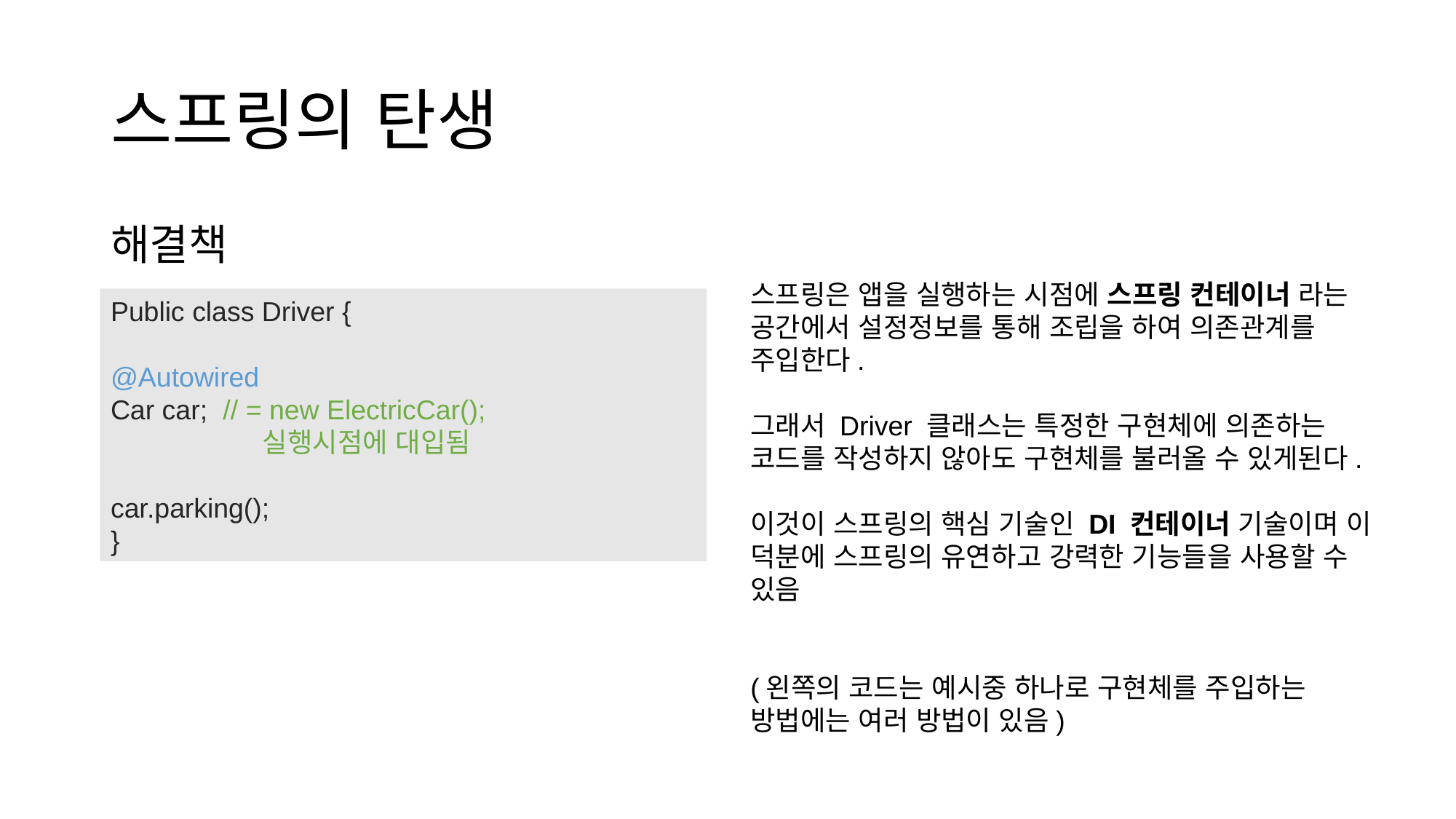

# 스프링의 탄생
해결책
스프링은 앱을 실행하는 시점에 스프링 컨테이너 라는 공간에서 설정정보를 통해 조립을 하여 의존관계를 주입한다.

그래서 Driver 클래스는 특정한 구현체에 의존하는 코드를 작성하지 않아도 구현체를 불러올 수 있게된다.

이것이 스프링의 핵심 기술인 DI 컨테이너 기술이며 이 덕분에 스프링의 유연하고 강력한 기능들을 사용할 수 있음

(왼쪽의 코드는 예시중 하나로 구현체를 주입하는 방법에는 여러 방법이 있음)
Public class Driver {
@Autowired
Car car;  // = new ElectricCar();
                   실행시점에 대입됨
car.parking();
}